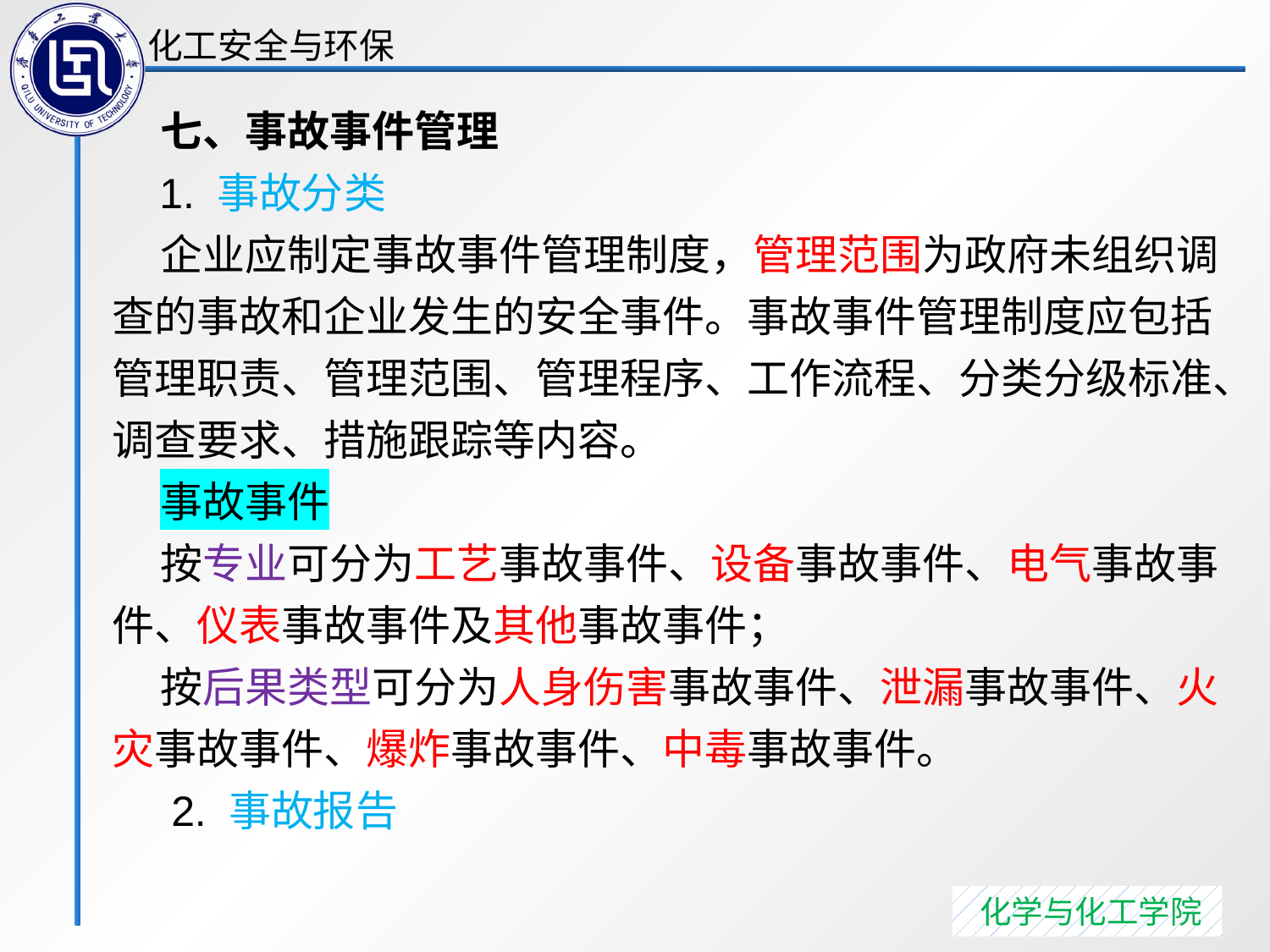

七、事故事件管理
    1. 事故分类
    企业应制定事故事件管理制度，管理范围为政府未组织调查的事故和企业发生的安全事件。事故事件管理制度应包括管理职责、管理范围、管理程序、工作流程、分类分级标准、调查要求、措施跟踪等内容。
    事故事件
    按专业可分为工艺事故事件、设备事故事件、电气事故事件、仪表事故事件及其他事故事件；
    按后果类型可分为人身伤害事故事件、泄漏事故事件、火灾事故事件、爆炸事故事件、中毒事故事件。
     2. 事故报告